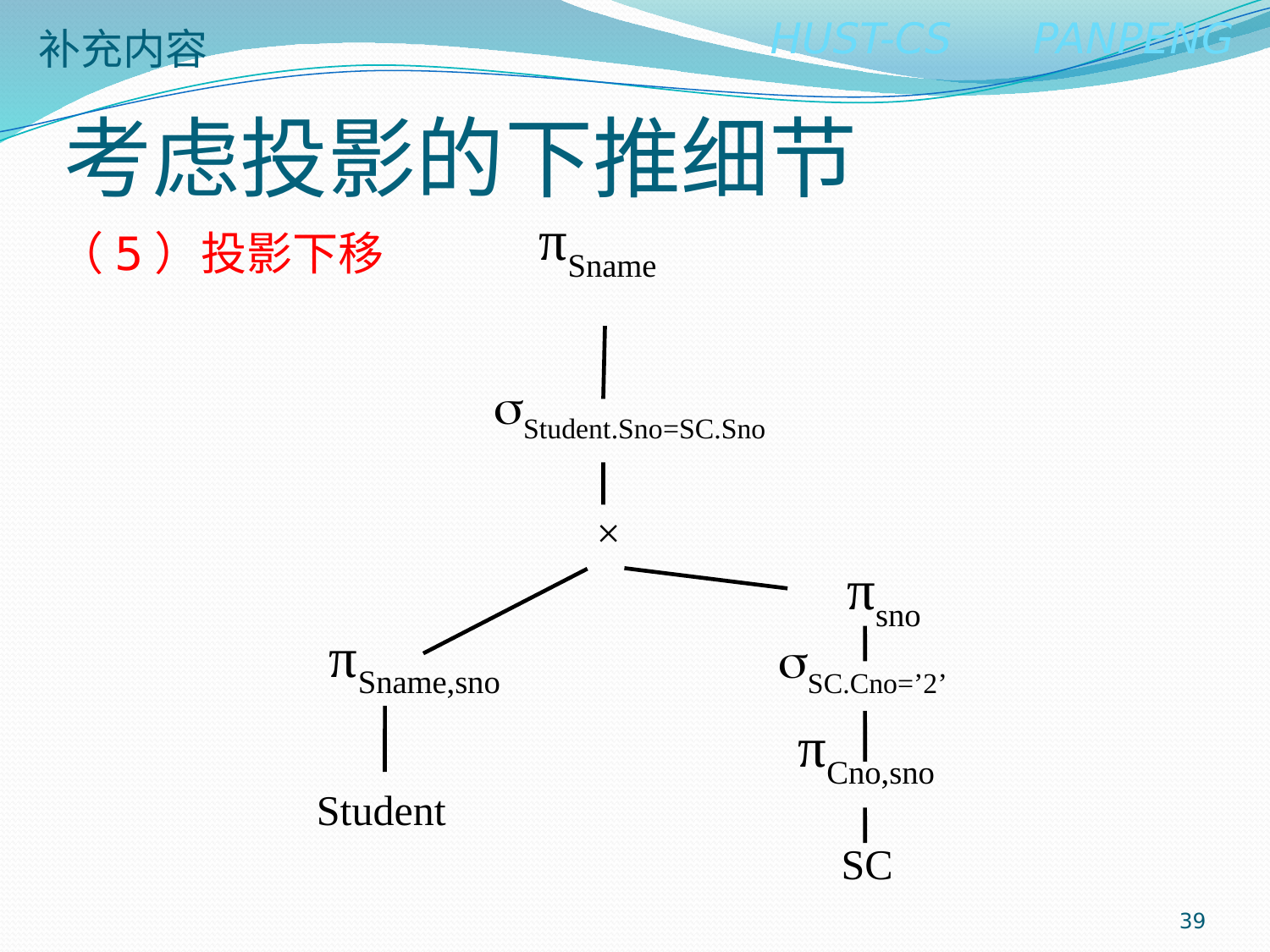

补充内容
# 考虑投影的下推细节
πSname

σStudent.Sno=SC.Sno

×

πsno
πSname,sno

σSC.Cno=’2’

πCno,sno
Student

SC
（5）投影下移
39